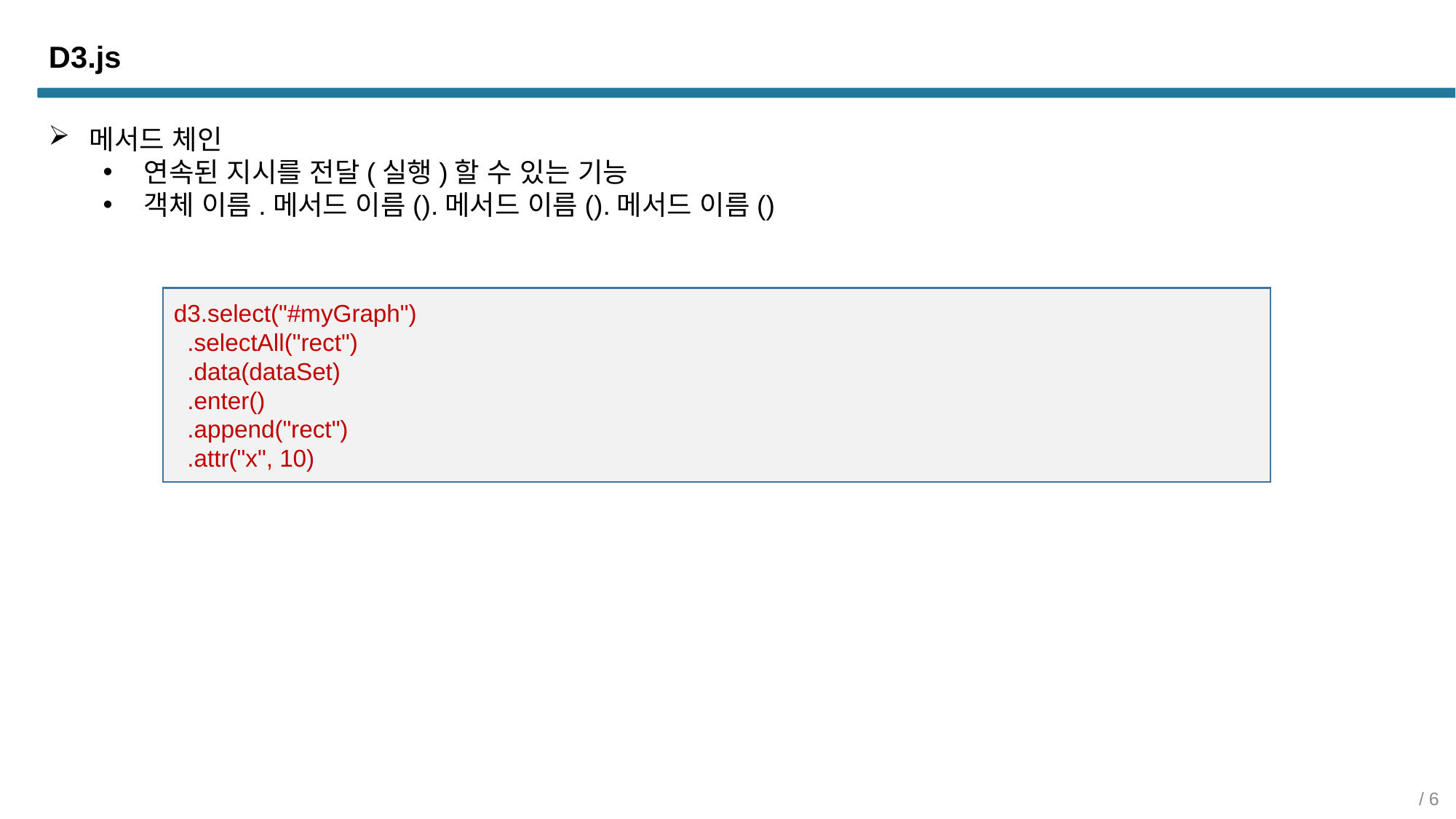

D3.js
메서드 체인
연속된 지시를 전달(실행)할 수 있는 기능
객체 이름.메서드 이름().메서드 이름().메서드 이름()
d3.select("#myGraph")
  .selectAll("rect")
  .data(dataSet)
  .enter()
  .append("rect")
  .attr("x", 10)
/ 6